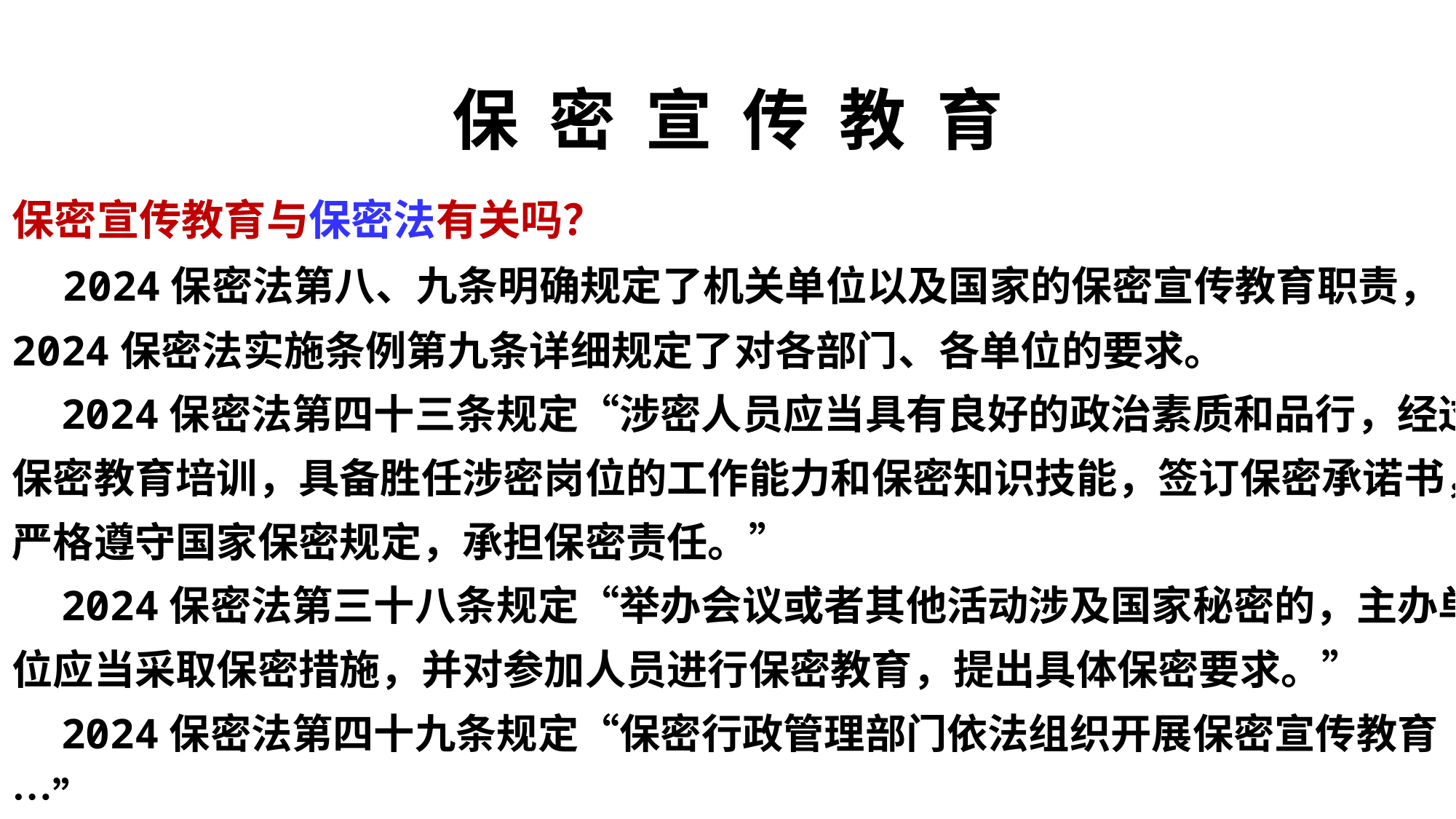

# 保  密  宣  传  教  育
保密宣传教育与保密法有关吗？
  2024保密法第八、九条明确规定了机关单位以及国家的保密宣传教育职责，
2024保密法实施条例第九条详细规定了对各部门、各单位的要求。
  2024保密法第四十三条规定“涉密人员应当具有良好的政治素质和品行，经过保密教育培训，具备胜任涉密岗位的工作能力和保密知识技能，签订保密承诺书，严格遵守国家保密规定，承担保密责任。”
  2024保密法第三十八条规定“举办会议或者其他活动涉及国家秘密的，主办单位应当采取保密措施，并对参加人员进行保密教育，提出具体保密要求。”
  2024保密法第四十九条规定“保密行政管理部门依法组织开展保密宣传教育…”